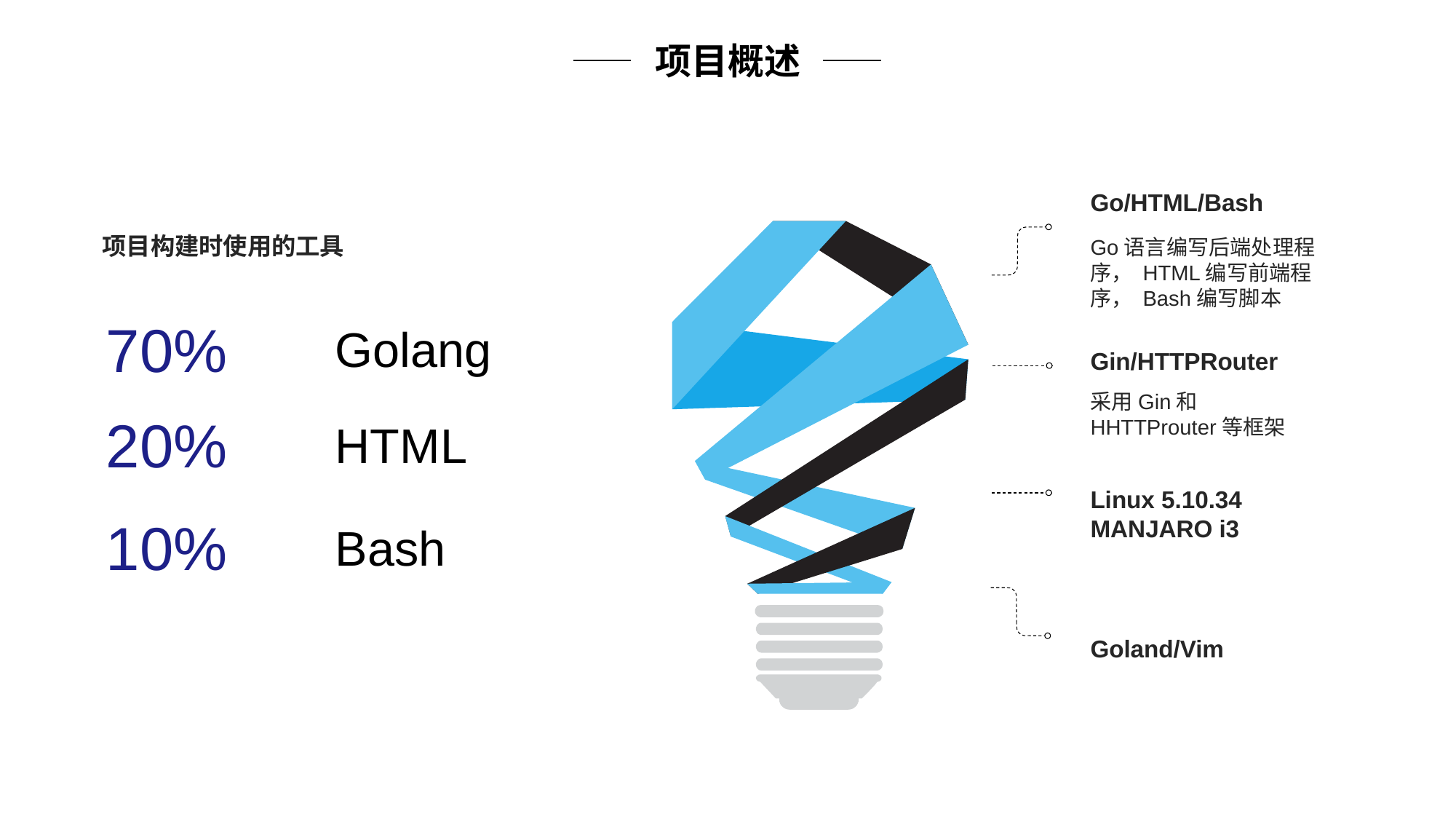

项目概述
Go/HTML/Bash

项目构建时使用的工具
Go语言编写后端处理程序， HTML编写前端程序， Bash编写脚本
70%
Golang
Gin/HTTPRouter

采用Gin和HHTTProuter等框架
20%
HTML
Linux 5.10.34 MANJARO i3

10%
Bash

Goland/Vim